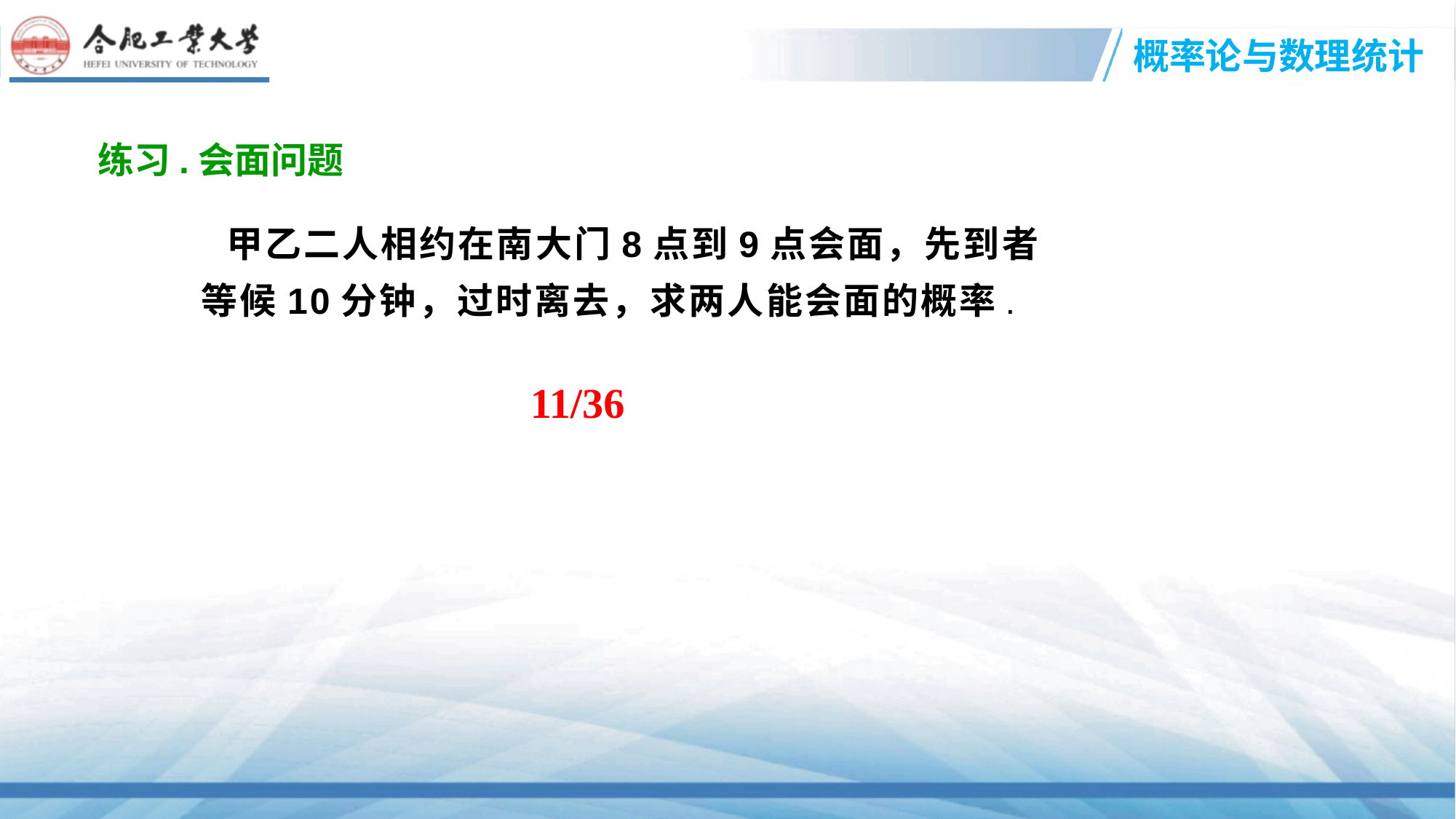

练习.会面问题
      甲乙二人相约在南大门8点到9点会面，先到者等候10分钟，过时离去，求两人能会面的概率.

11/36